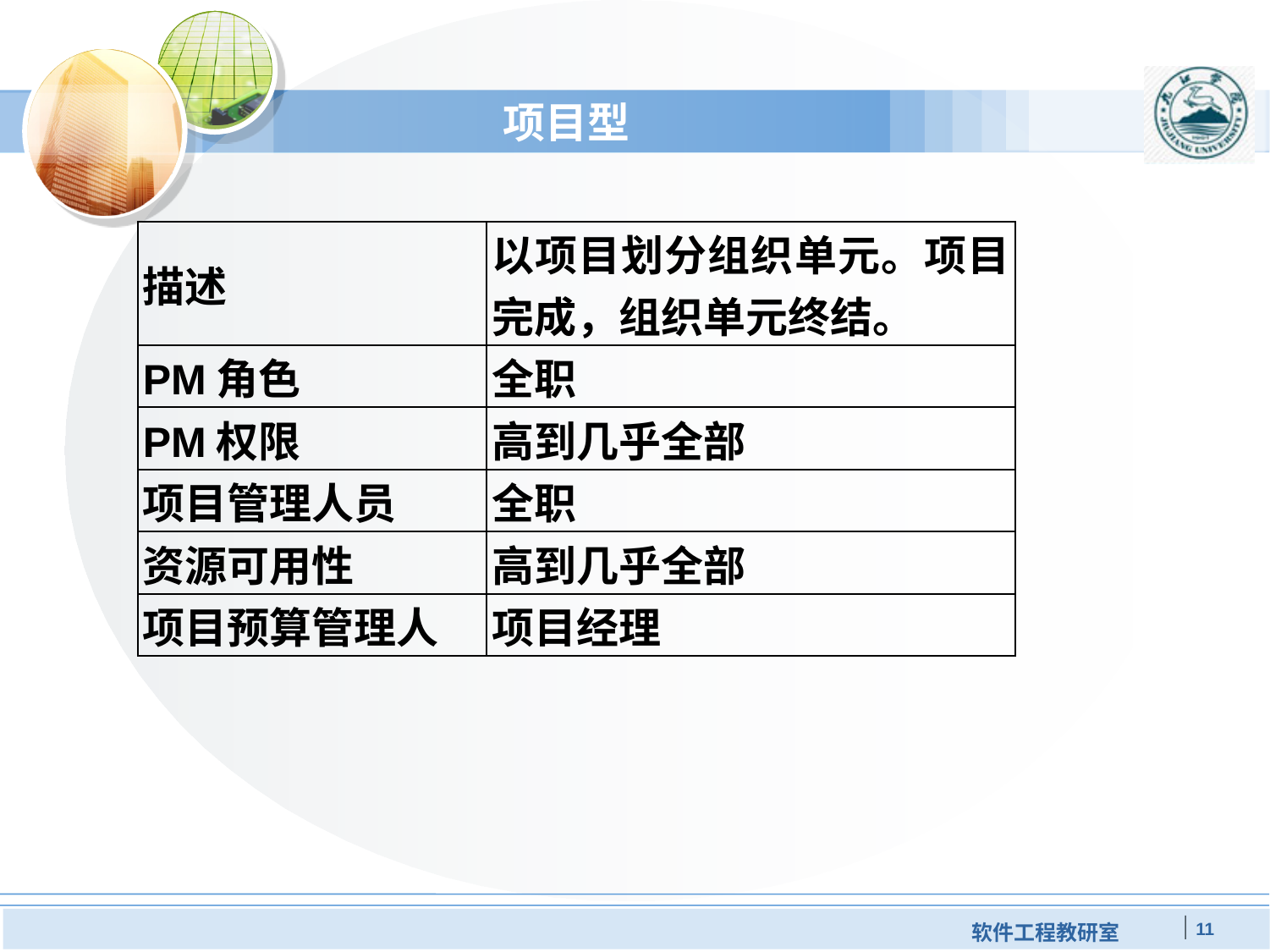

项目型
| 描述 | 以项目划分组织单元。项目完成，组织单元终结。 |
| --- | --- |
| PM角色 | 全职 |
| PM权限 | 高到几乎全部 |
| 项目管理人员 | 全职 |
| 资源可用性 | 高到几乎全部 |
| 项目预算管理人 | 项目经理 |